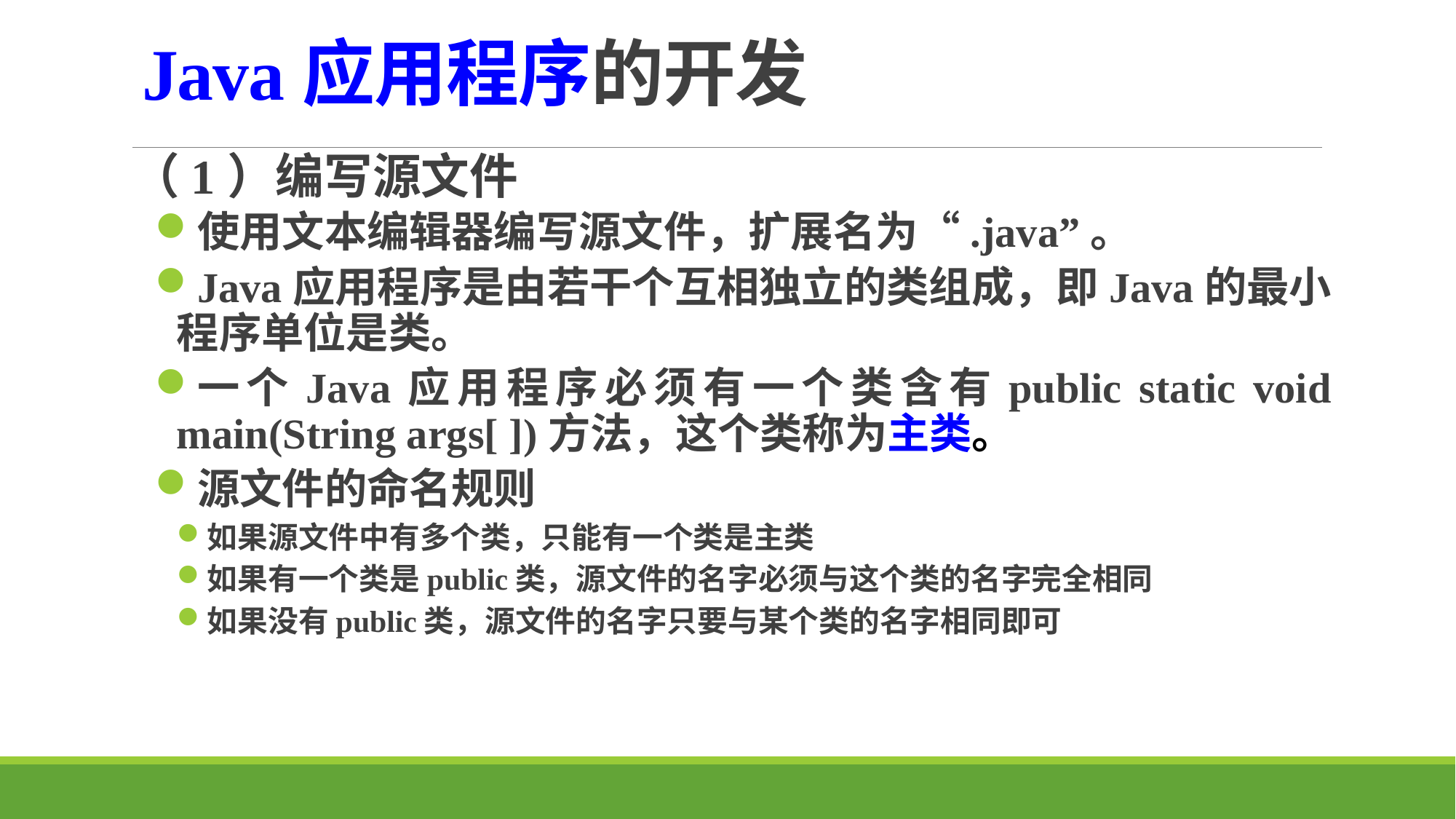

# Java应用程序的开发
（1）编写源文件
使用文本编辑器编写源文件，扩展名为“.java”。
Java应用程序是由若干个互相独立的类组成，即Java的最小程序单位是类。
一个Java应用程序必须有一个类含有public static void main(String args[ ])方法，这个类称为主类。
源文件的命名规则
如果源文件中有多个类，只能有一个类是主类
如果有一个类是public类，源文件的名字必须与这个类的名字完全相同
如果没有public类，源文件的名字只要与某个类的名字相同即可